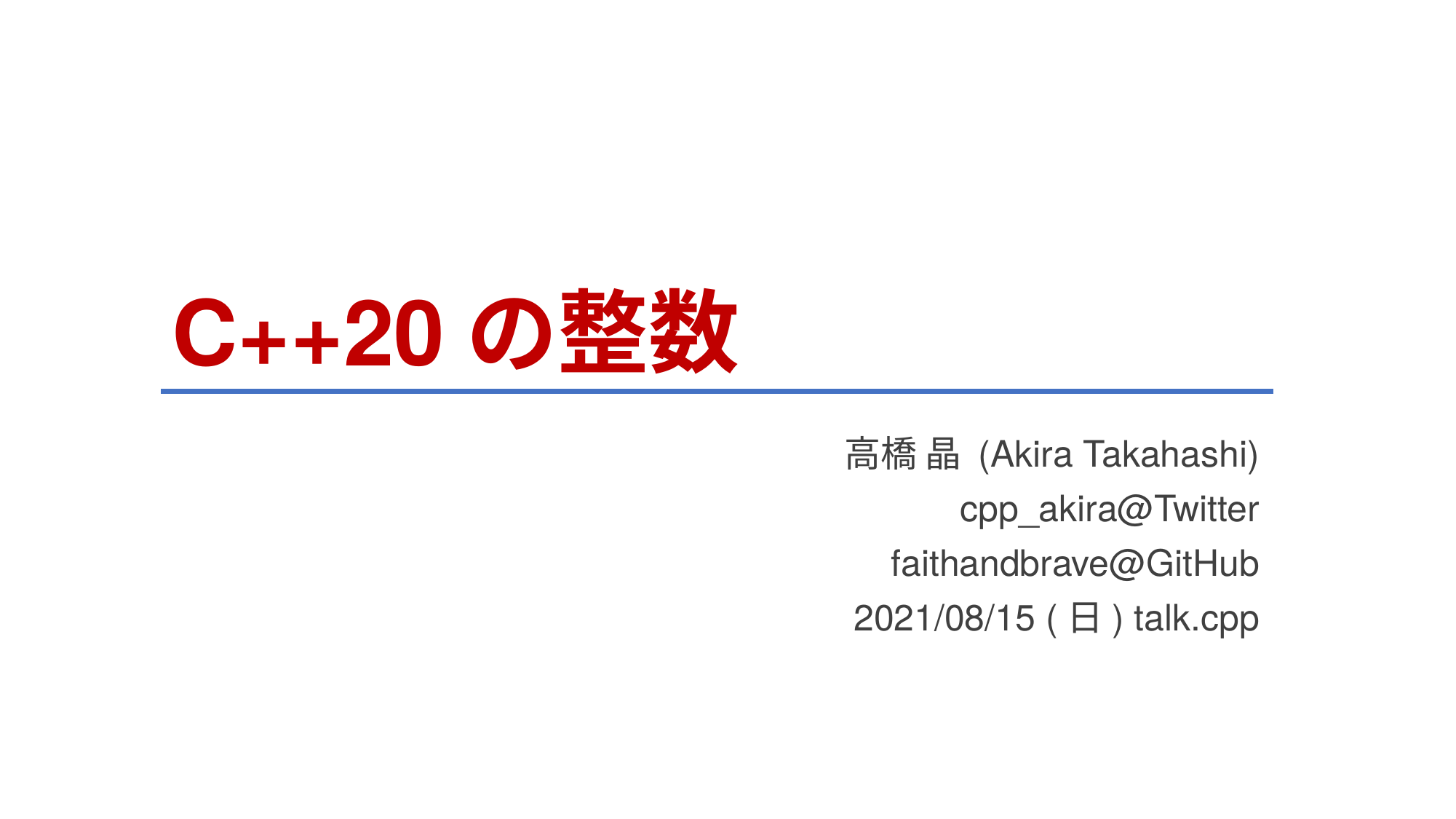

# C++20の整数
高橋 晶 (Akira Takahashi)
cpp_akira@Twitter
faithandbrave@GitHub
2021/08/15 (日) talk.cpp